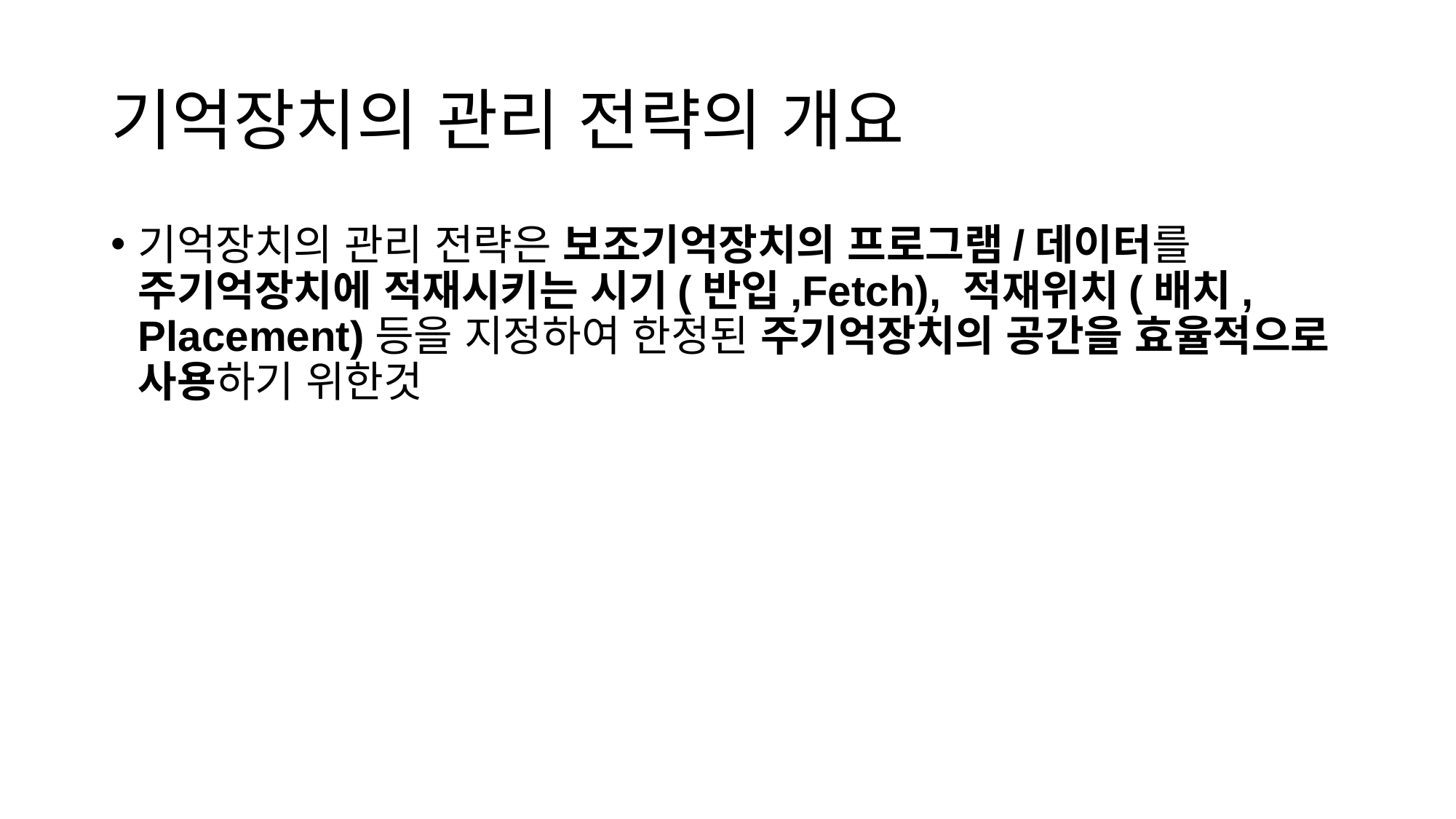

# 기억장치의 관리 전략의 개요
기억장치의 관리 전략은 보조기억장치의 프로그램/데이터를 주기억장치에 적재시키는 시기(반입,Fetch), 적재위치(배치, Placement)등을 지정하여 한정된 주기억장치의 공간을 효율적으로 사용하기 위한것